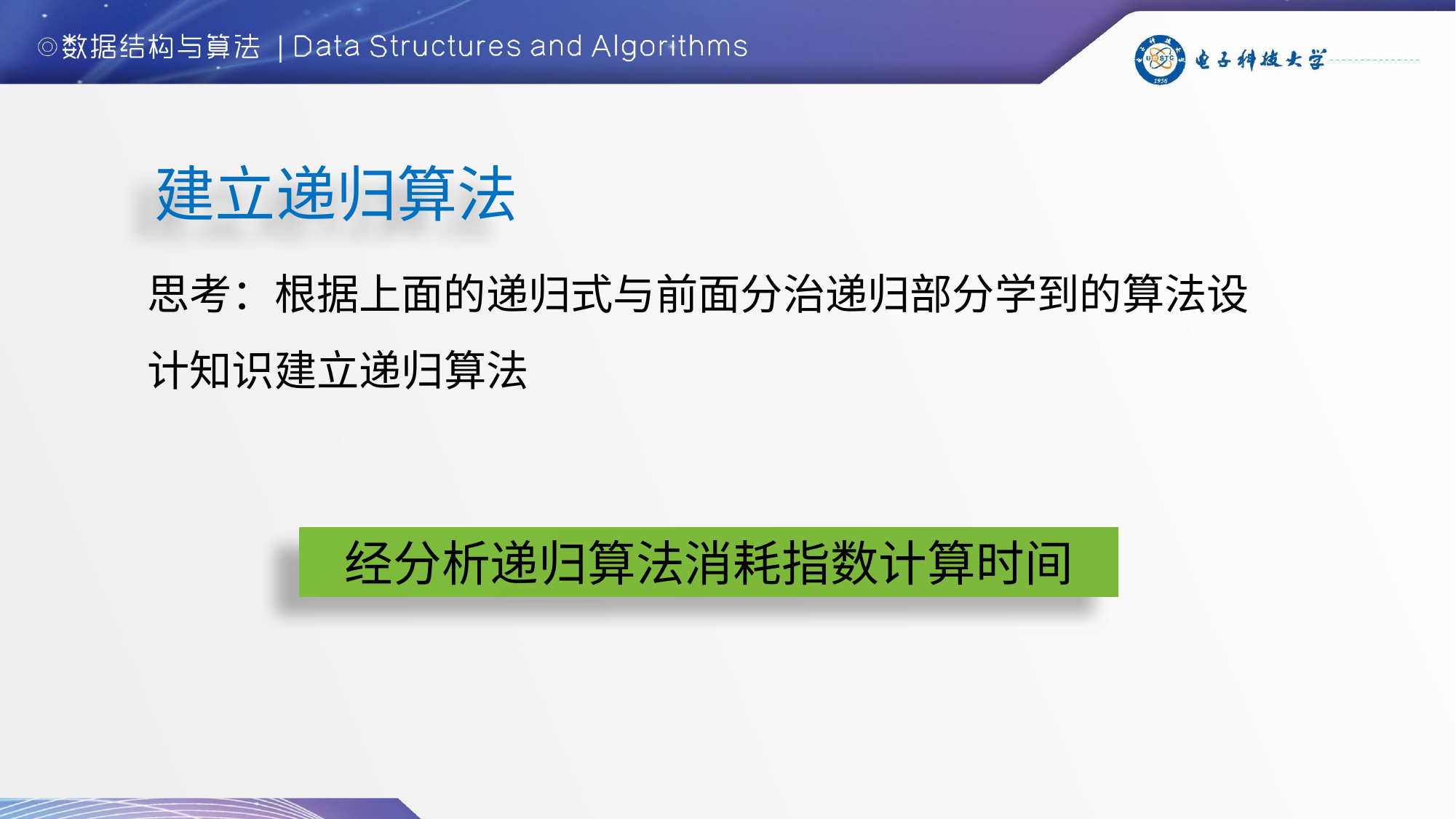

# 建立递归算法
思考：根据上面的递归式与前面分治递归部分学到的算法设计知识建立递归算法
经分析递归算法消耗指数计算时间